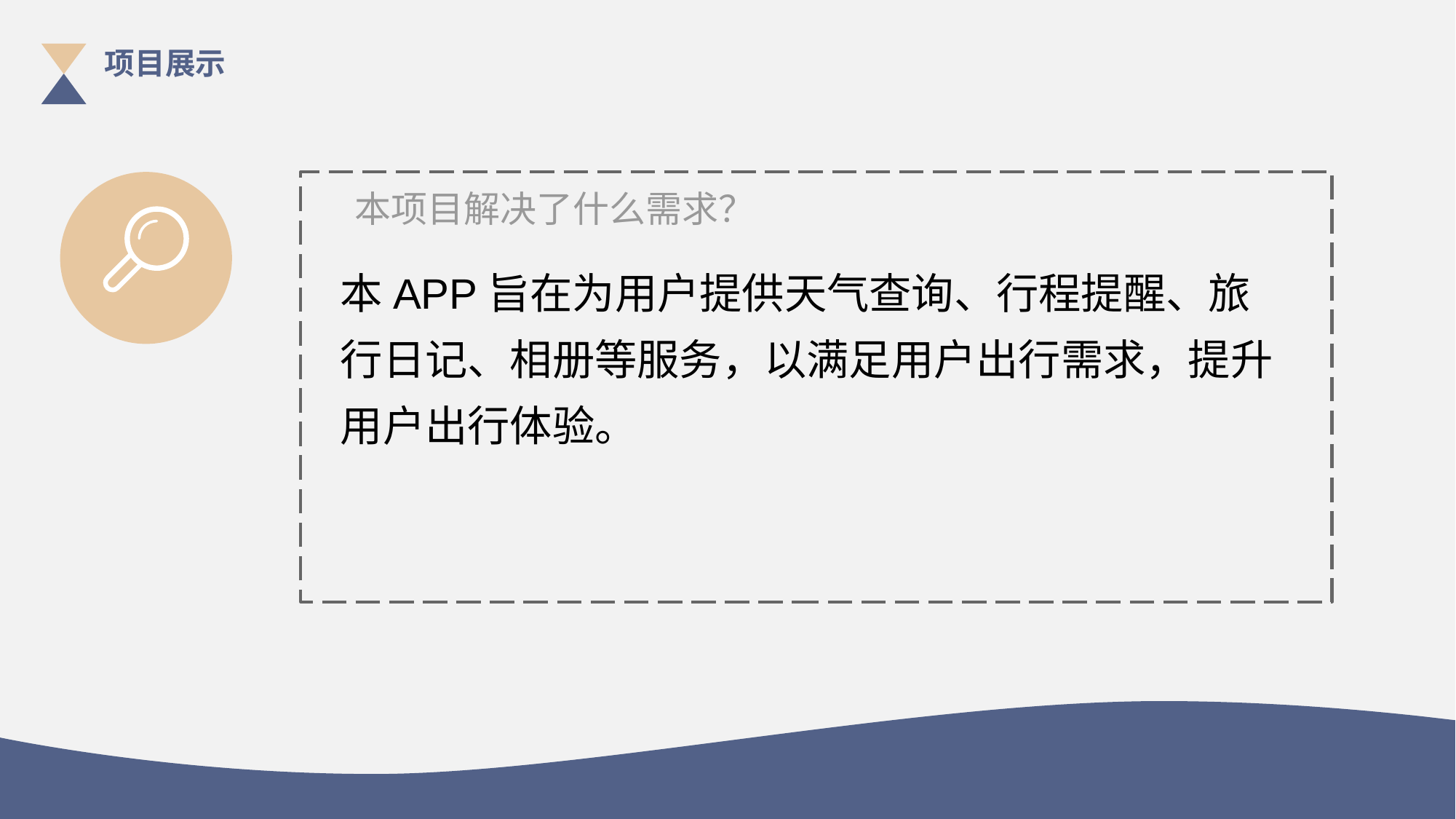

项目展示

本项目解决了什么需求？

本APP旨在为用户提供天气查询、行程提醒、旅行日记、相册等服务，以满足用户出行需求，提升用户出行体验。